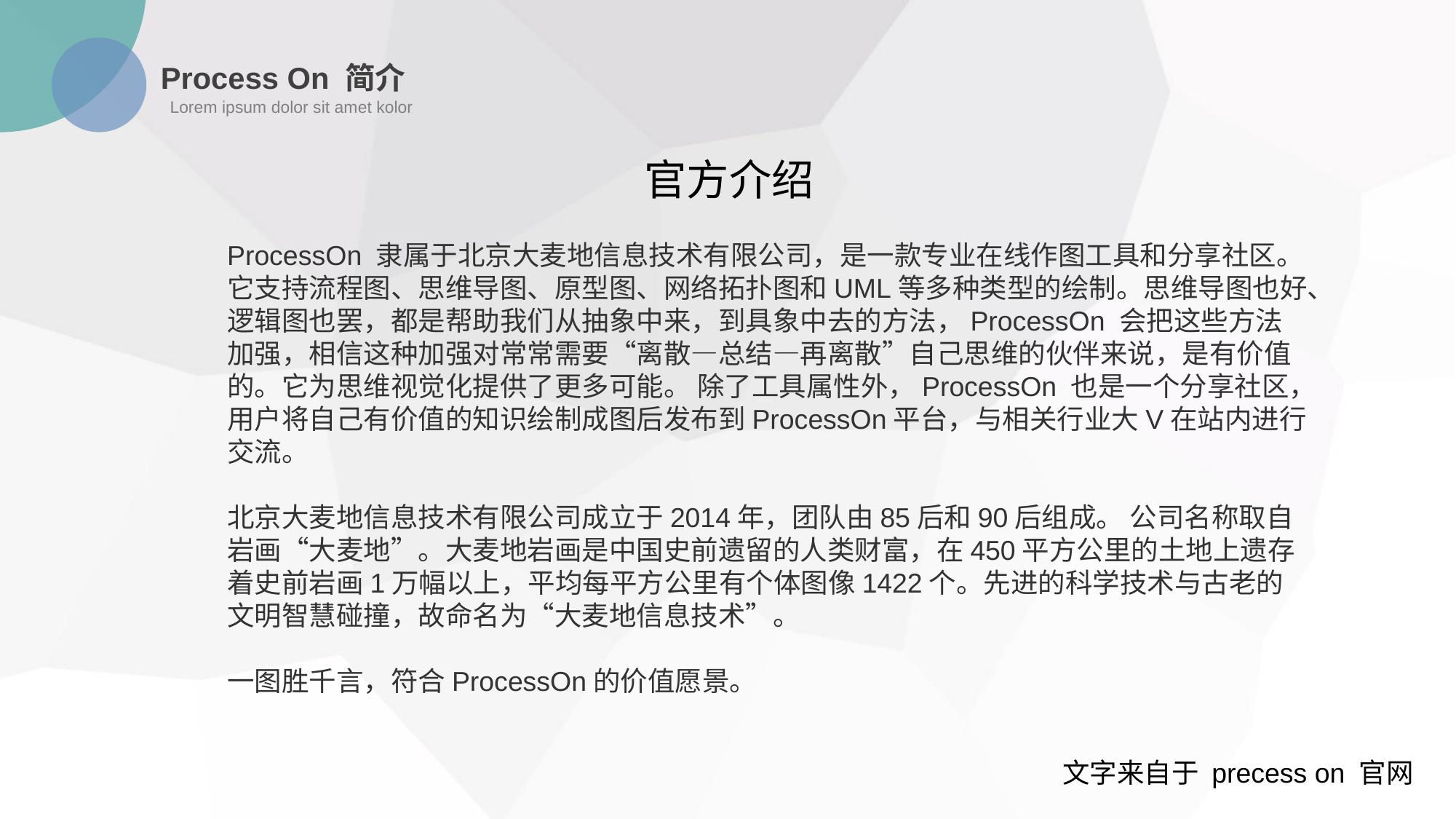

Process On 简介
Lorem ipsum dolor sit amet kolor
官方介绍
ProcessOn 隶属于北京大麦地信息技术有限公司，是一款专业在线作图工具和分享社区。它支持流程图、思维导图、原型图、网络拓扑图和UML等多种类型的绘制。思维导图也好、逻辑图也罢，都是帮助我们从抽象中来，到具象中去的方法，ProcessOn 会把这些方法加强，相信这种加强对常常需要“离散—总结—再离散”自己思维的伙伴来说，是有价值的。它为思维视觉化提供了更多可能。 除了工具属性外，ProcessOn 也是一个分享社区，用户将自己有价值的知识绘制成图后发布到ProcessOn平台，与相关行业大V在站内进行交流。

北京大麦地信息技术有限公司成立于2014年，团队由85后和90后组成。 公司名称取自岩画“大麦地”。大麦地岩画是中国史前遗留的人类财富，在450平方公里的土地上遗存着史前岩画1万幅以上，平均每平方公里有个体图像1422个。先进的科学技术与古老的文明智慧碰撞，故命名为“大麦地信息技术”。

一图胜千言，符合ProcessOn的价值愿景。
文字来自于 precess on 官网